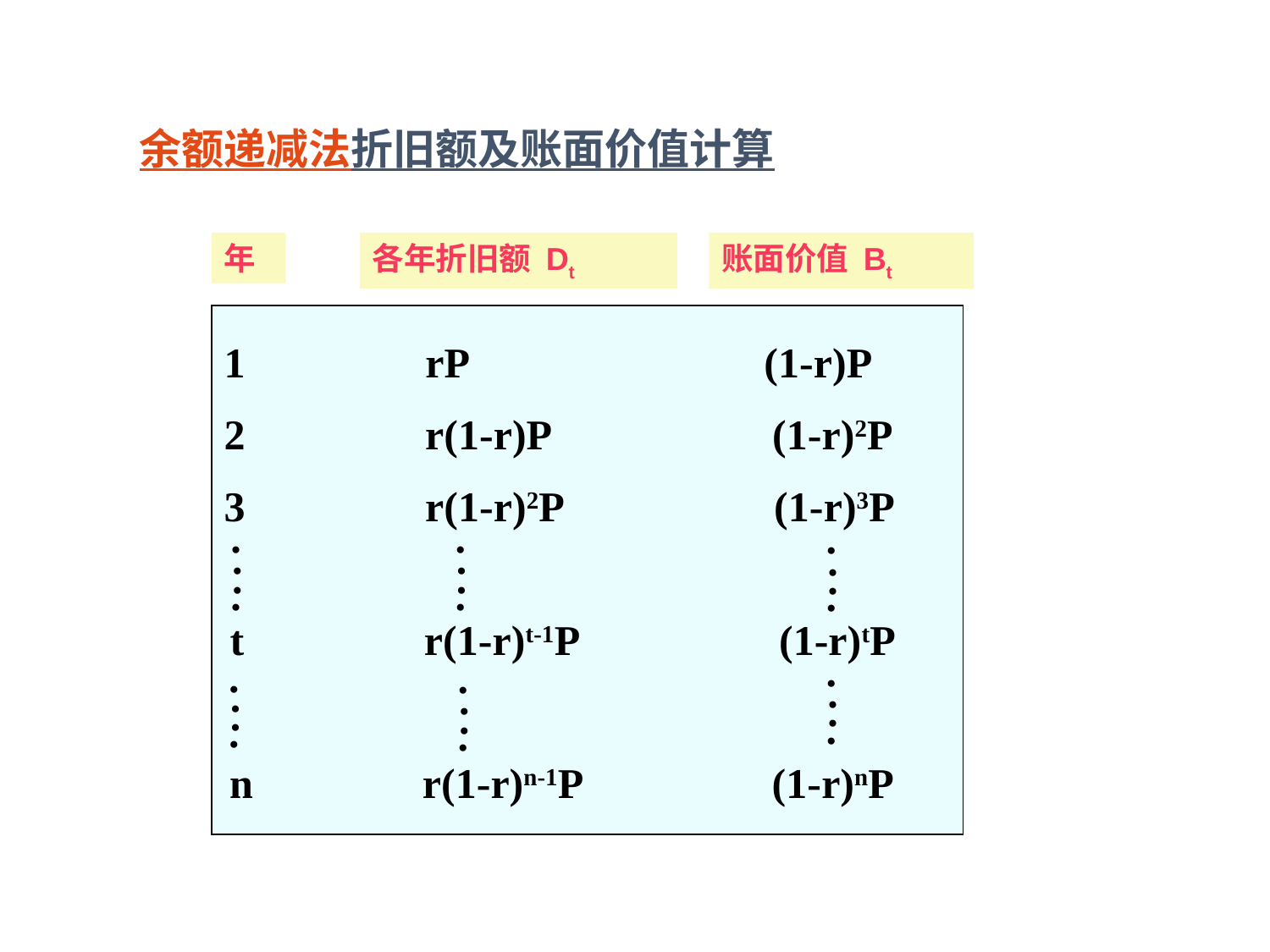

余额递减法折旧额及账面价值计算
年
各年折旧额 Dt
账面价值 Bt

1                 rP                            (1-r)P
2                 r(1-r)P                     (1-r)2P
3                 r(1-r)2P                    (1-r)3P
.
.
.
.
.
.
.
.
.
.
.
.
t                 r(1-r)t-1P                   (1-r)tP
.
.
.
.
.
.
.
.
.
.
.
.
n                r(1-r)n-1P                  (1-r)nP